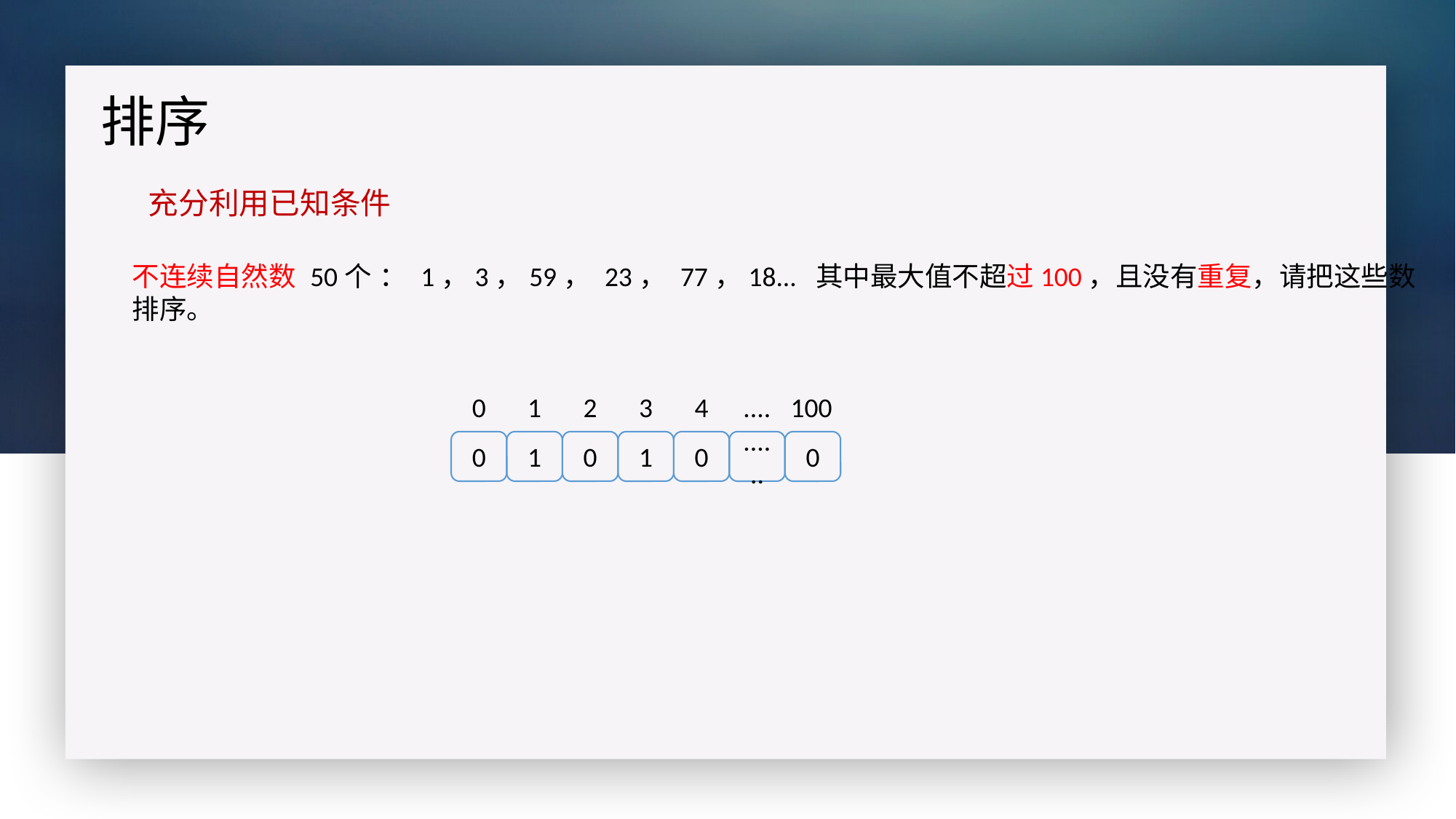

排序

充分利用已知条件
不连续自然数 50个 ： 1，3，59， 23， 77，18...  其中最大值不超过100，且没有重复，请把这些数
排序。
0
1
2
3
4
....
100
0
1
0
1
0
......
0